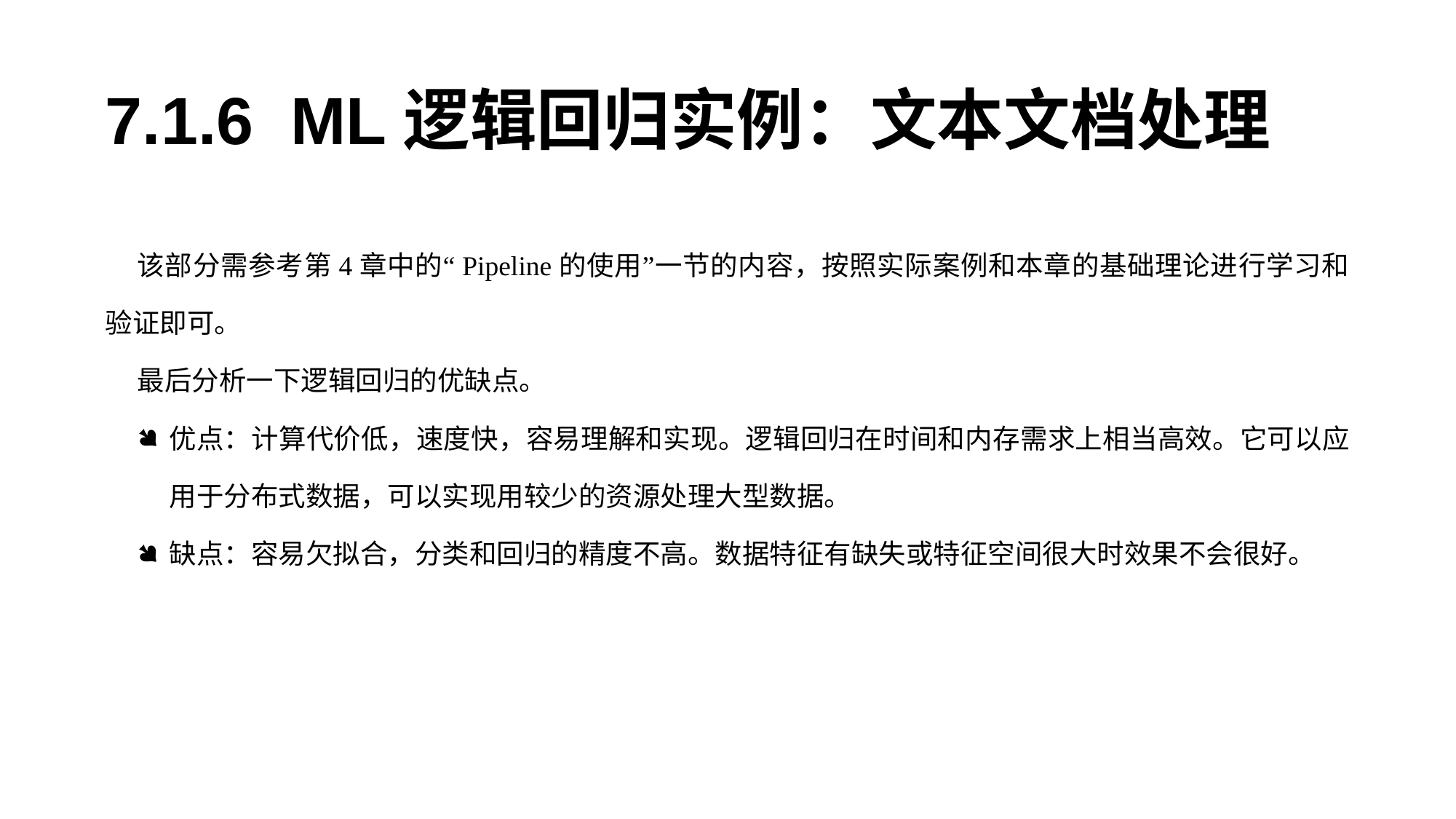

# 7.1.6  ML逻辑回归实例：文本文档处理
该部分需参考第4章中的“Pipeline的使用”一节的内容，按照实际案例和本章的基础理论进行学习和验证即可。
最后分析一下逻辑回归的优缺点。
优点：计算代价低，速度快，容易理解和实现。逻辑回归在时间和内存需求上相当高效。它可以应用于分布式数据，可以实现用较少的资源处理大型数据。
缺点：容易欠拟合，分类和回归的精度不高。数据特征有缺失或特征空间很大时效果不会很好。